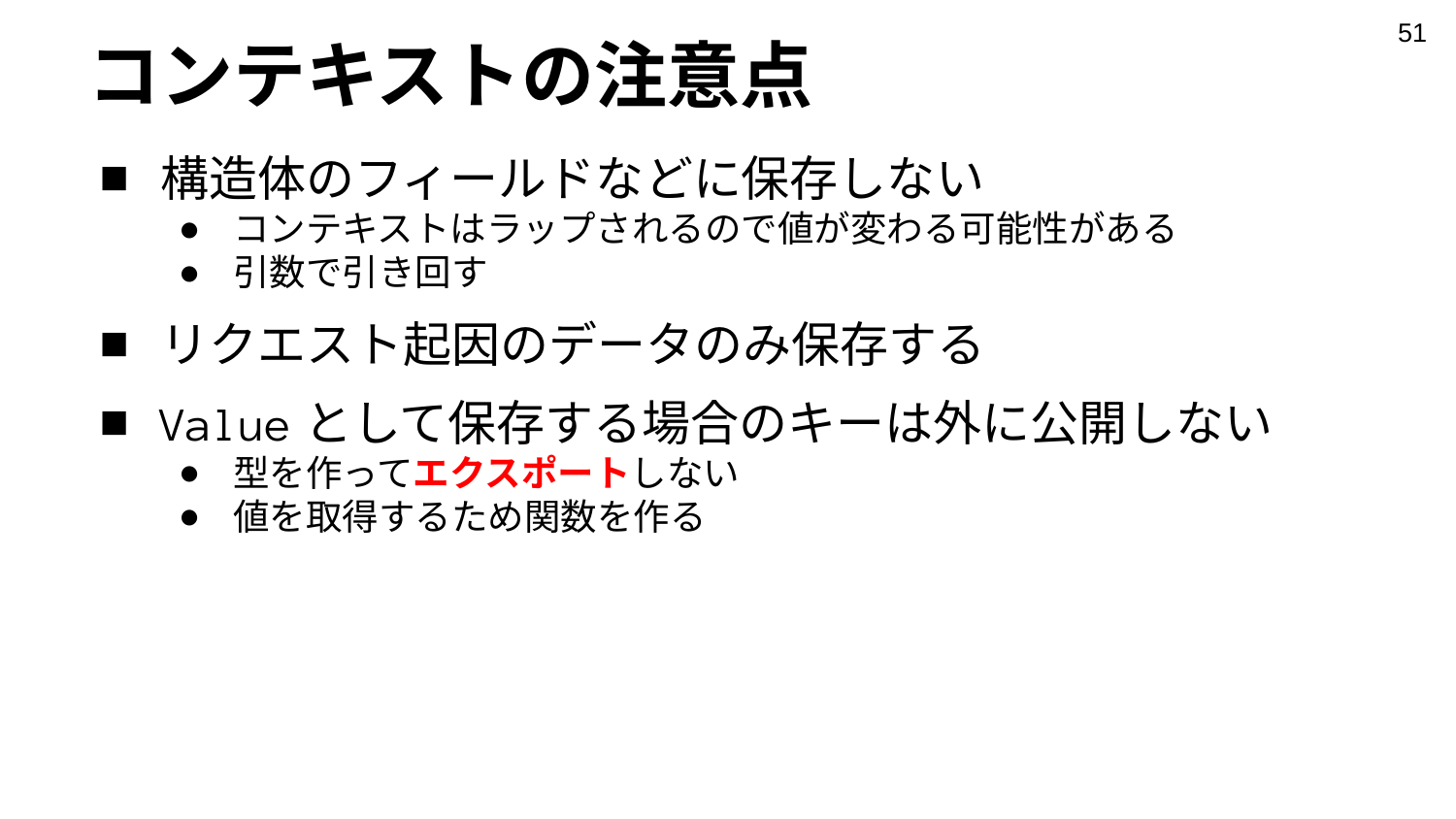

51
# コンテキストの注意点
構造体のフィールドなどに保存しない
コンテキストはラップされるので値が変わる可能性がある
引数で引き回す
リクエスト起因のデータのみ保存する
Valueとして保存する場合のキーは外に公開しない
型を作ってエクスポートしない
値を取得するため関数を作る